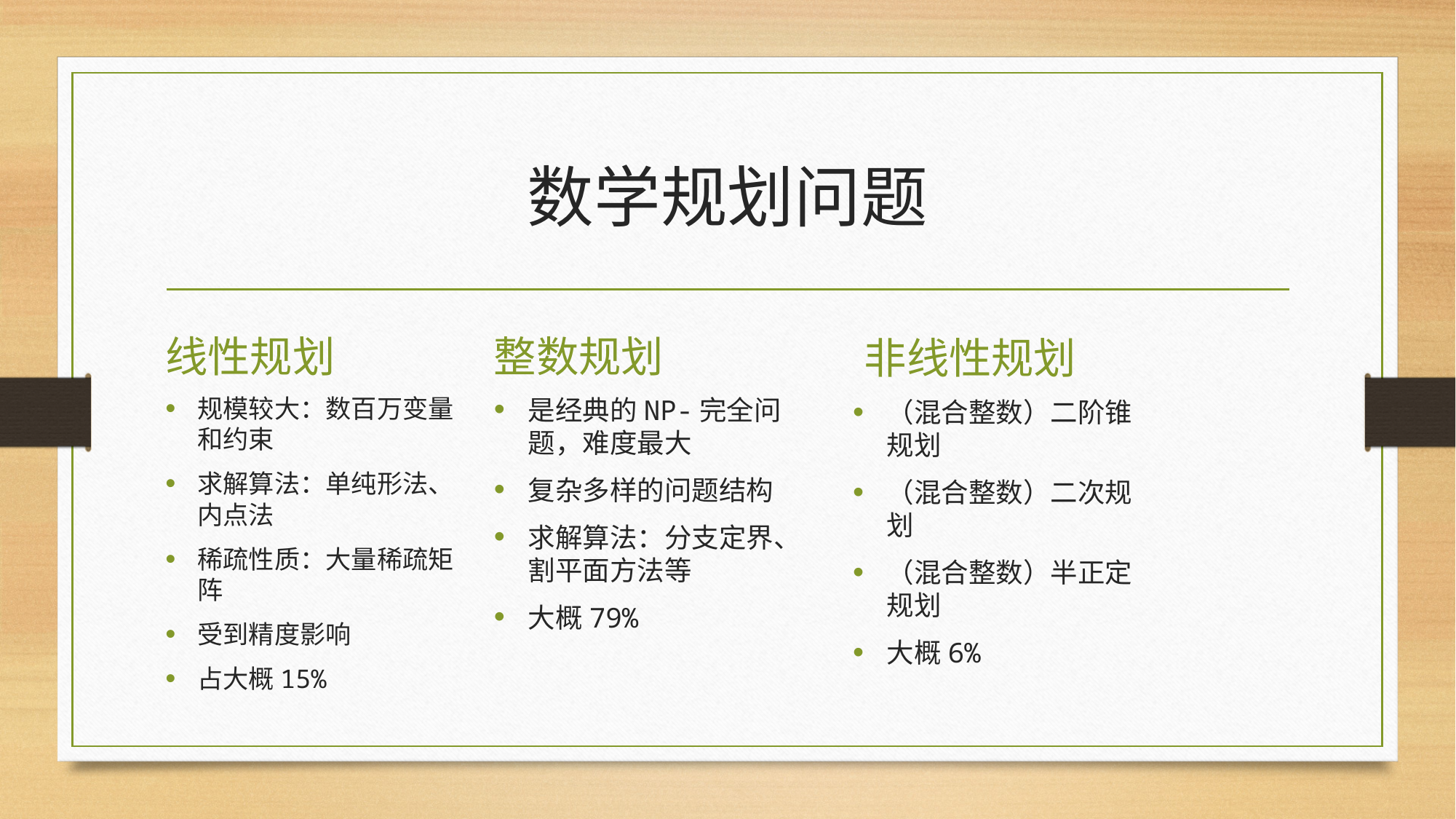

# 数学规划问题
线性规划
整数规划
非线性规划
规模较大：数百万变量和约束
求解算法：单纯形法、内点法
稀疏性质：大量稀疏矩阵
受到精度影响
占大概15%
是经典的NP-完全问题，难度最大
复杂多样的问题结构
求解算法：分支定界、割平面方法等
大概79%

（混合整数）二阶锥规划
（混合整数）二次规划
（混合整数）半正定规划
大概6%